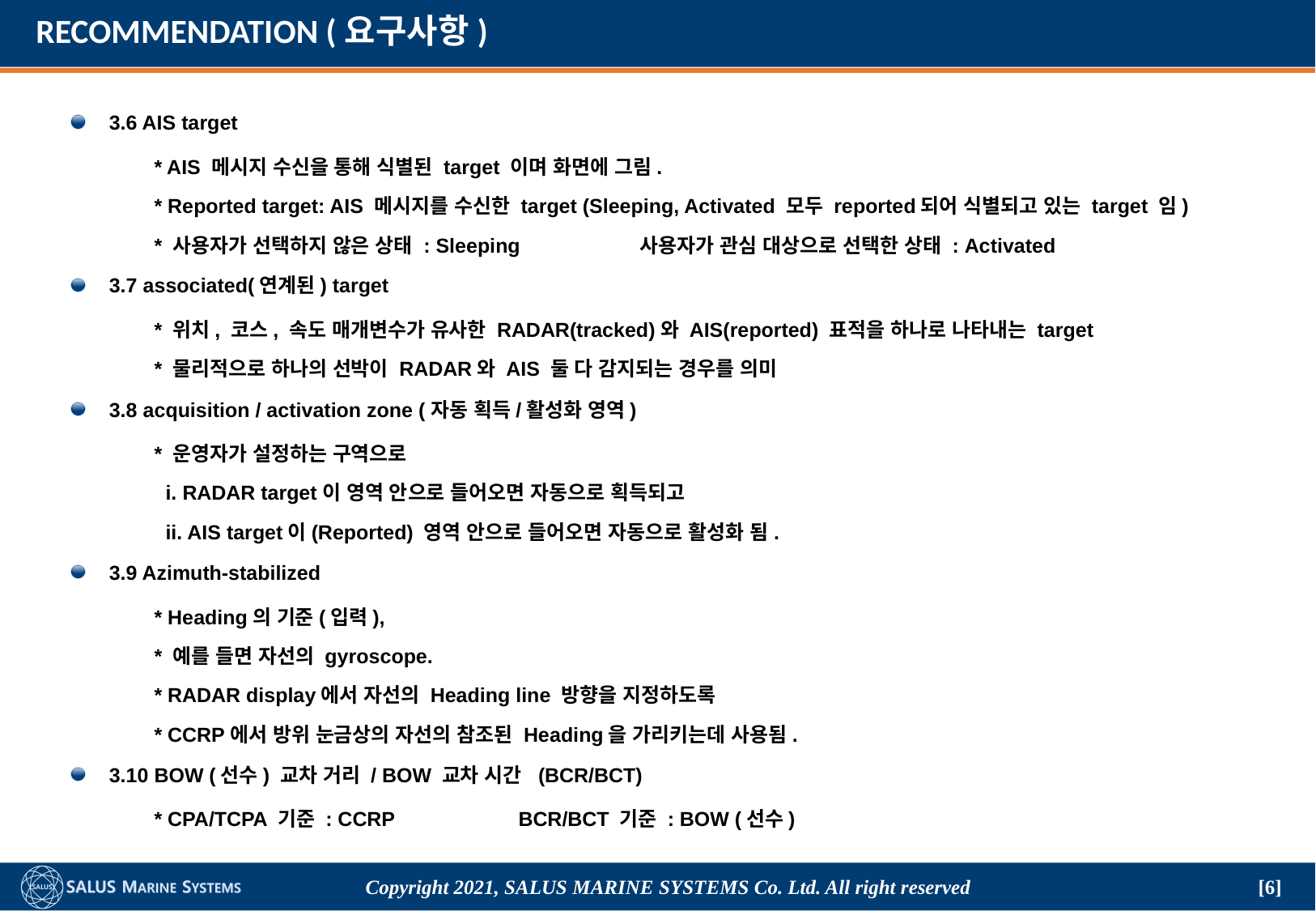

# RECOMMENDATION (요구사항)
3.6 AIS target
	* AIS 메시지 수신을 통해 식별된 target 이며 화면에 그림.
	* Reported target: AIS 메시지를 수신한 target (Sleeping, Activated 모두 reported되어 식별되고 있는 target 임)
 	* 사용자가 선택하지 않은 상태 : Sleeping	사용자가 관심 대상으로 선택한 상태 : Activated
3.7 associated(연계된) target
	* 위치, 코스, 속도 매개변수가 유사한 RADAR(tracked)와 AIS(reported) 표적을 하나로 나타내는 target
	* 물리적으로 하나의 선박이 RADAR와 AIS 둘 다 감지되는 경우를 의미
3.8 acquisition / activation zone (자동 획득/활성화 영역)
	* 운영자가 설정하는 구역으로
	  i. RADAR target이 영역 안으로 들어오면 자동으로 획득되고
	  ii. AIS target이(Reported) 영역 안으로 들어오면 자동으로 활성화 됨.
3.9 Azimuth-stabilized
	* Heading의 기준(입력),
	* 예를 들면 자선의 gyroscope.
	* RADAR display에서 자선의 Heading line 방향을 지정하도록
	* CCRP에서 방위 눈금상의 자선의 참조된 Heading을 가리키는데 사용됨.
3.10 BOW (선수) 교차 거리 / BOW 교차 시간  (BCR/BCT)
	* CPA/TCPA 기준 : CCRP	 	BCR/BCT 기준 : BOW (선수)
Copyright 2021, SALUS Marine Systems Co. Ltd. All right reserved
[6]